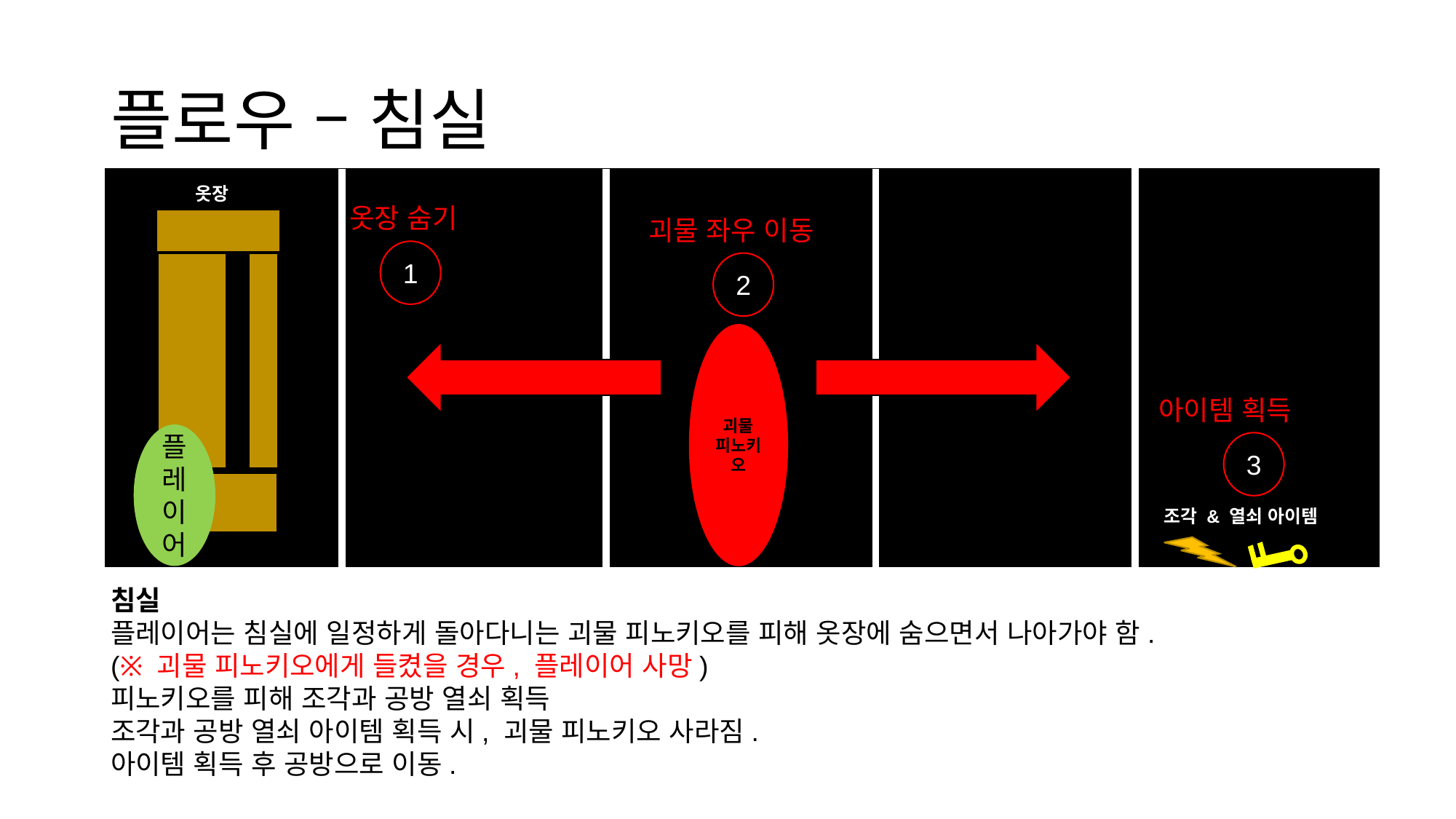

# 플로우 – 침실

옷장

괴물 피노키오

1층 계단
플레이어

탈출구
조각 & 열쇠 아이템

옷장 숨기
괴물 좌우 이동
1
2
아이템 획득
3
침실
플레이어는 침실에 일정하게 돌아다니는 괴물 피노키오를 피해 옷장에 숨으면서 나아가야 함.
(※ 괴물 피노키오에게 들켰을 경우, 플레이어 사망)
피노키오를 피해 조각과 공방 열쇠 획득
조각과 공방 열쇠 아이템 획득 시, 괴물 피노키오 사라짐.
아이템 획득 후 공방으로 이동.